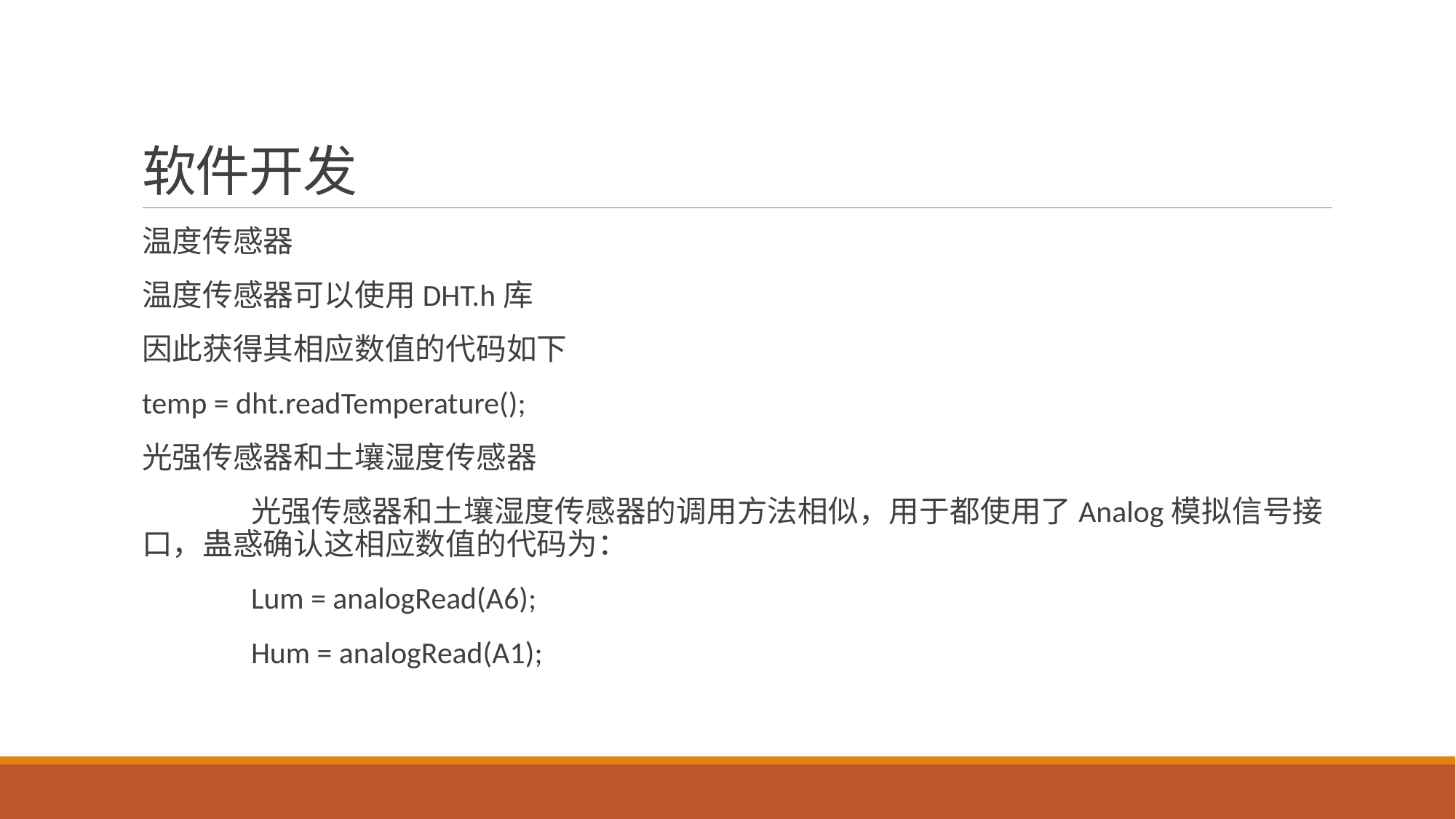

# 软件开发
温度传感器
温度传感器可以使用DHT.h库
因此获得其相应数值的代码如下
temp = dht.readTemperature();
光强传感器和土壤湿度传感器
	光强传感器和土壤湿度传感器的调用方法相似，用于都使用了Analog模拟信号接口，蛊惑确认这相应数值的代码为：
	Lum = analogRead(A6);
 	Hum = analogRead(A1);